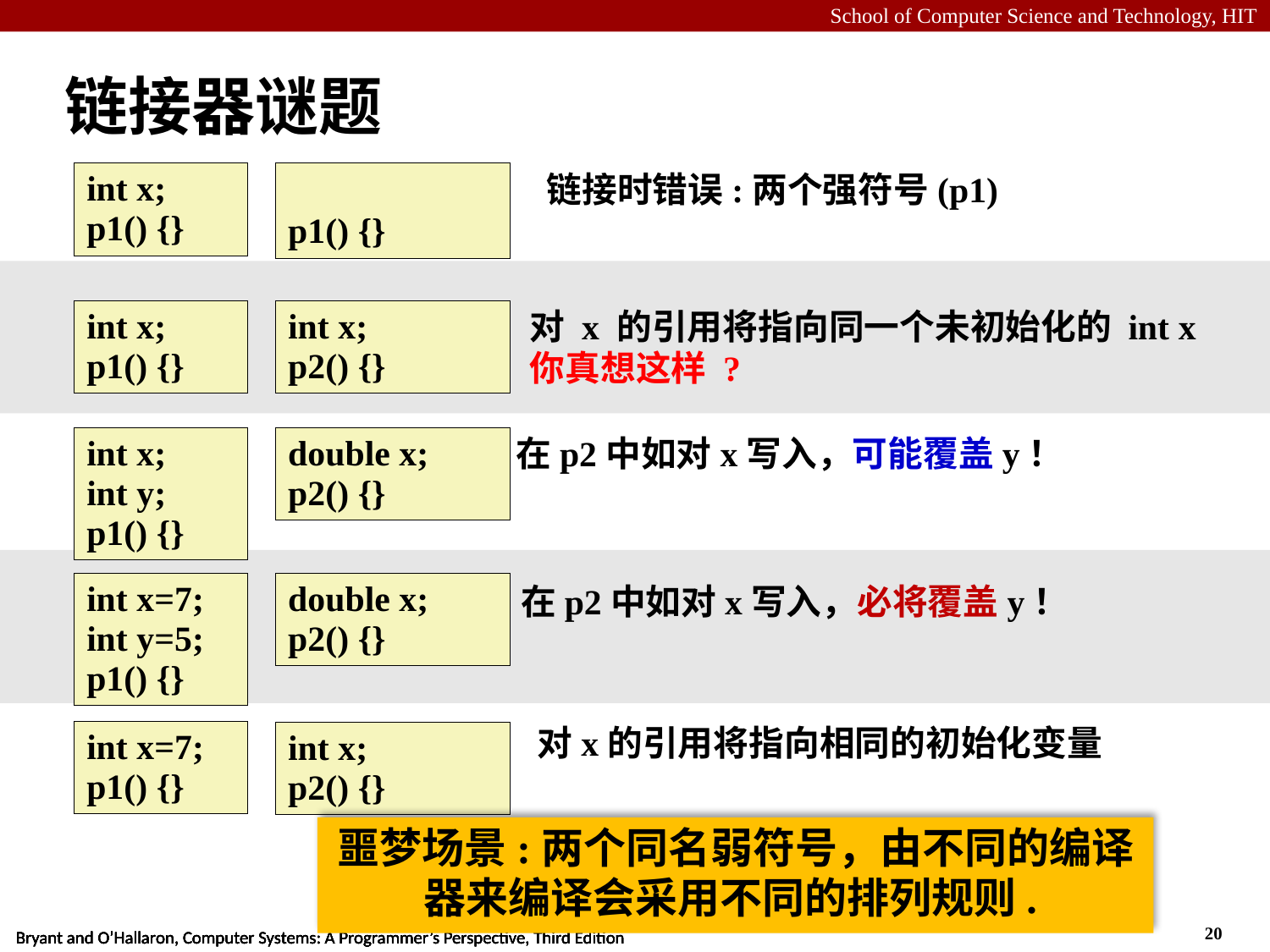

# 链接器谜题
链接时错误:两个强符号(p1)
int x;
p1() {}

p1() {}

对 x 的引用将指向同一个未初始化的 int x
你真想这样 ?
int x;
p1() {}
int x;
p2() {}
在p2中如对x写入，可能覆盖y！
int x;
int y;
p1() {}
double x;
p2() {}

int x=7;
int y=5;
p1() {}
double x;
p2() {}
在p2中如对x写入，必将覆盖y！
对x的引用将指向相同的初始化变量
int x=7;
p1() {}
int x;
p2() {}
噩梦场景:两个同名弱符号，由不同的编译器来编译会采用不同的排列规则.